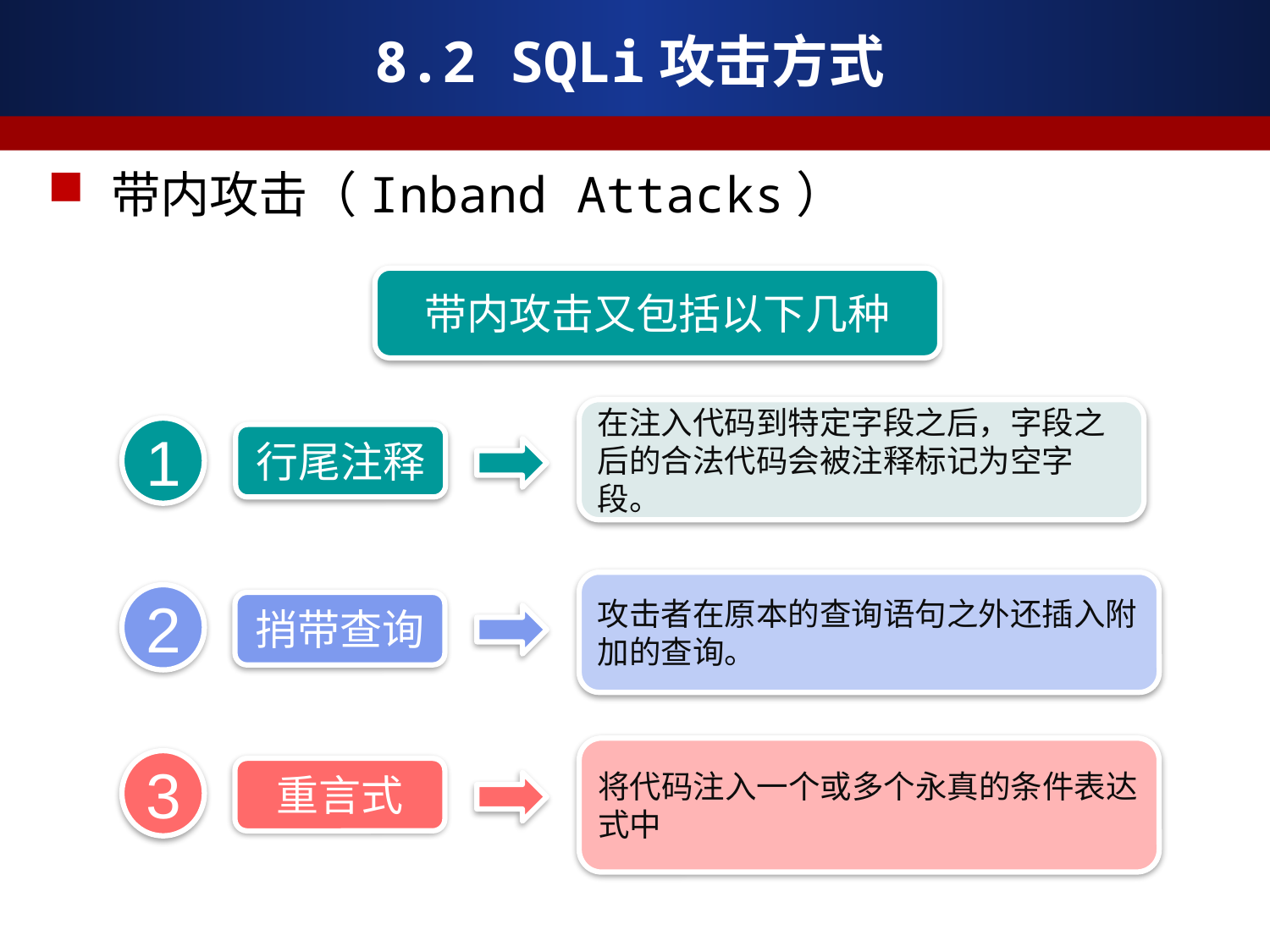

# 8.2 SQLi攻击方式
带内攻击（Inband Attacks）
带内攻击又包括以下几种
在注入代码到特定字段之后，字段之后的合法代码会被注释标记为空字段。
1
行尾注释

攻击者在原本的查询语句之外还插入附加的查询。
2
捎带查询

将代码注入一个或多个永真的条件表达式中
3
重言式

17